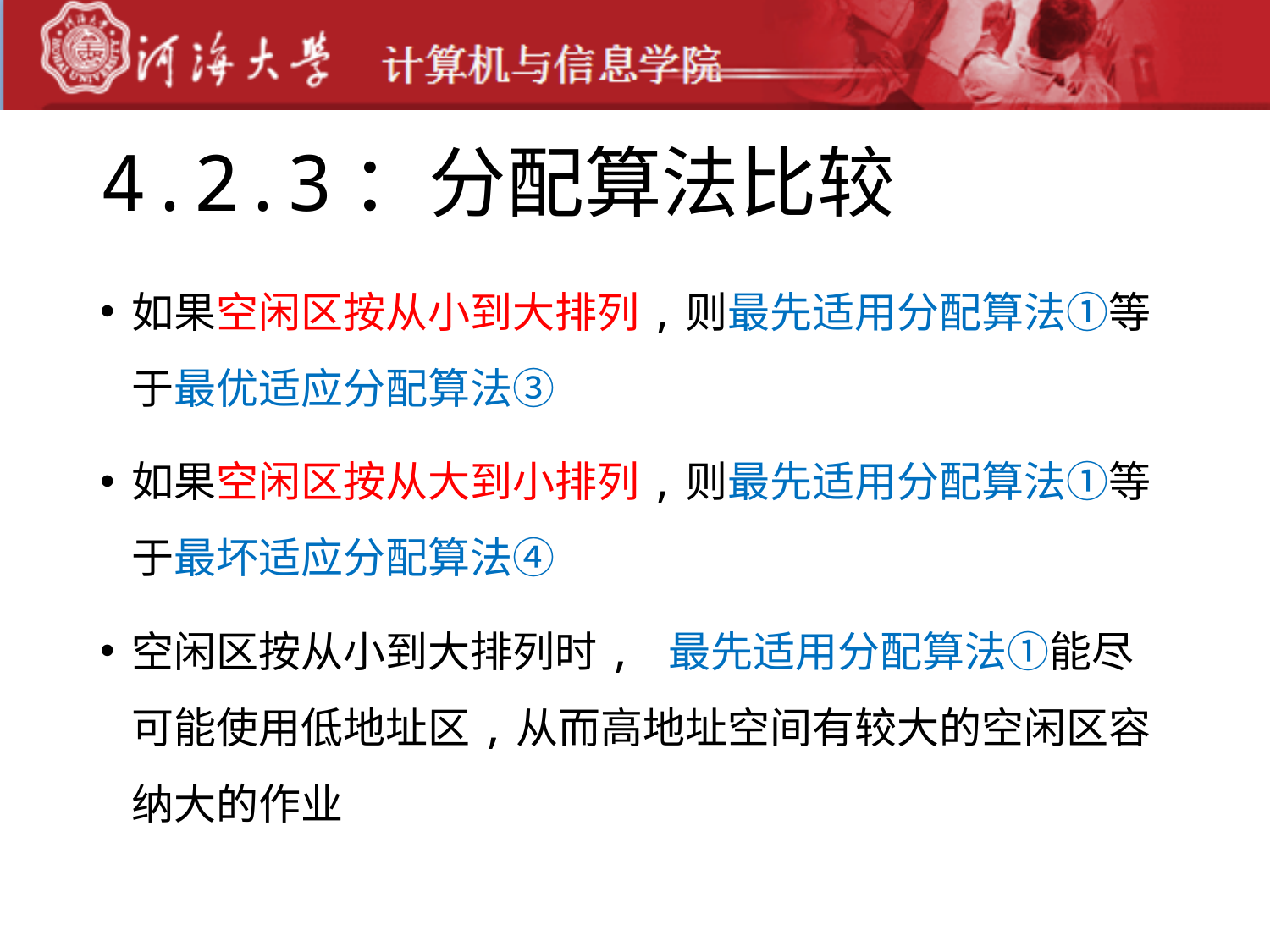

# 4.2.3：分配算法比较
如果空闲区按从小到大排列,则最先适用分配算法①等于最优适应分配算法③
如果空闲区按从大到小排列,则最先适用分配算法①等于最坏适应分配算法④
空闲区按从小到大排列时, 最先适用分配算法①能尽可能使用低地址区,从而高地址空间有较大的空闲区容纳大的作业